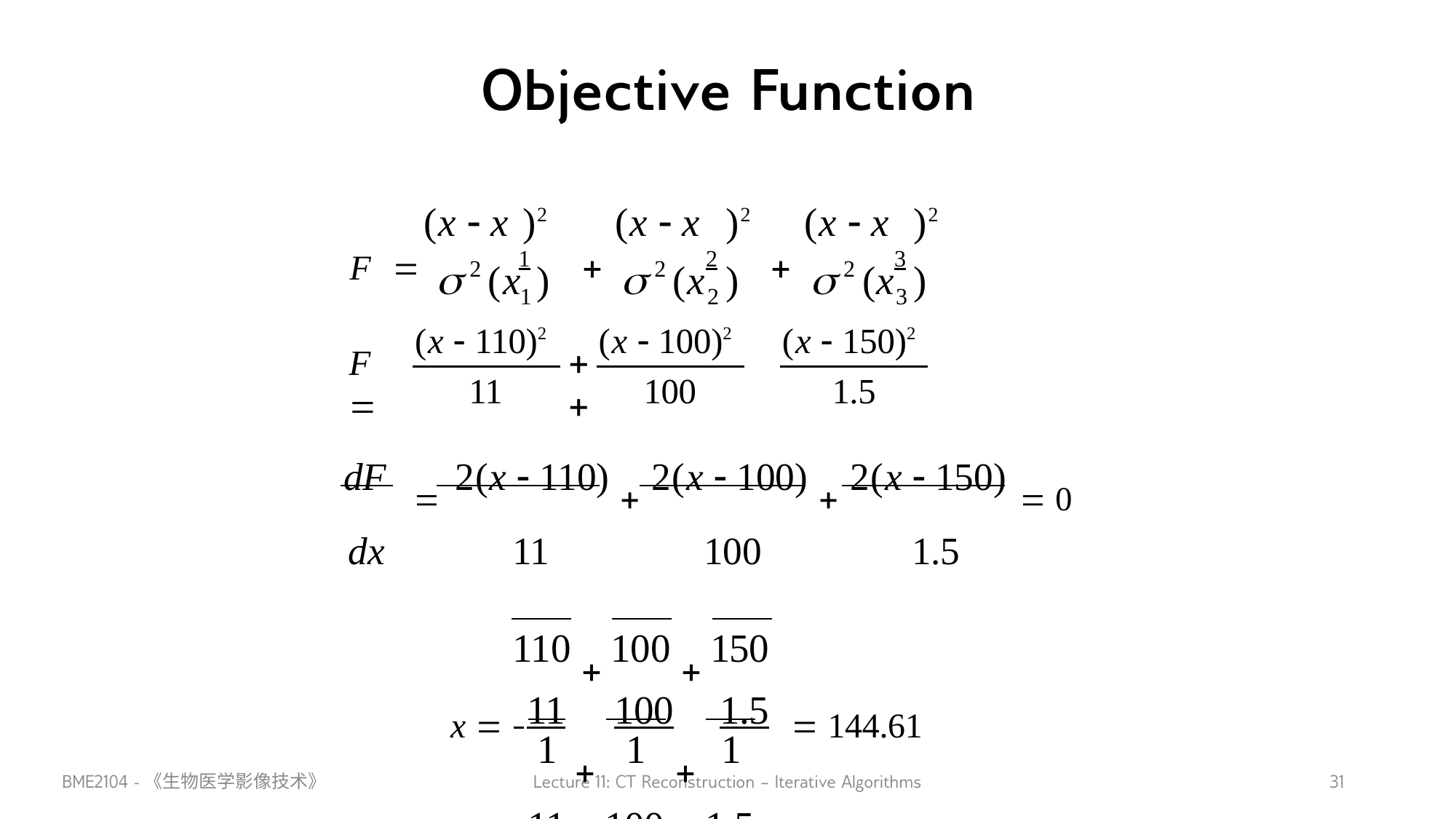

# Objective Function
(x − x )2	(x − x	)2	(x − x	)2
F = 	1	 + 	2	 + 	3
σ	(x )
σ	(x	)
σ	(x	)
2
2
2
1
2
3
(x − 110)2
(x − 100)2
(x − 150)2
F =
+	+
11	100	1.5

dF	= 2(x − 110) + 2(x − 100) + 2(x − 150) = 0
dx	11	100	1.5
110 + 100 + 150
x =  11	100	1.5	= 144.61
1	+	1	+	1
11	100	1.5

BME2104 -《生物医学影像技术》
Lecture 11: CT Reconstruction – Iterative Algorithms
31